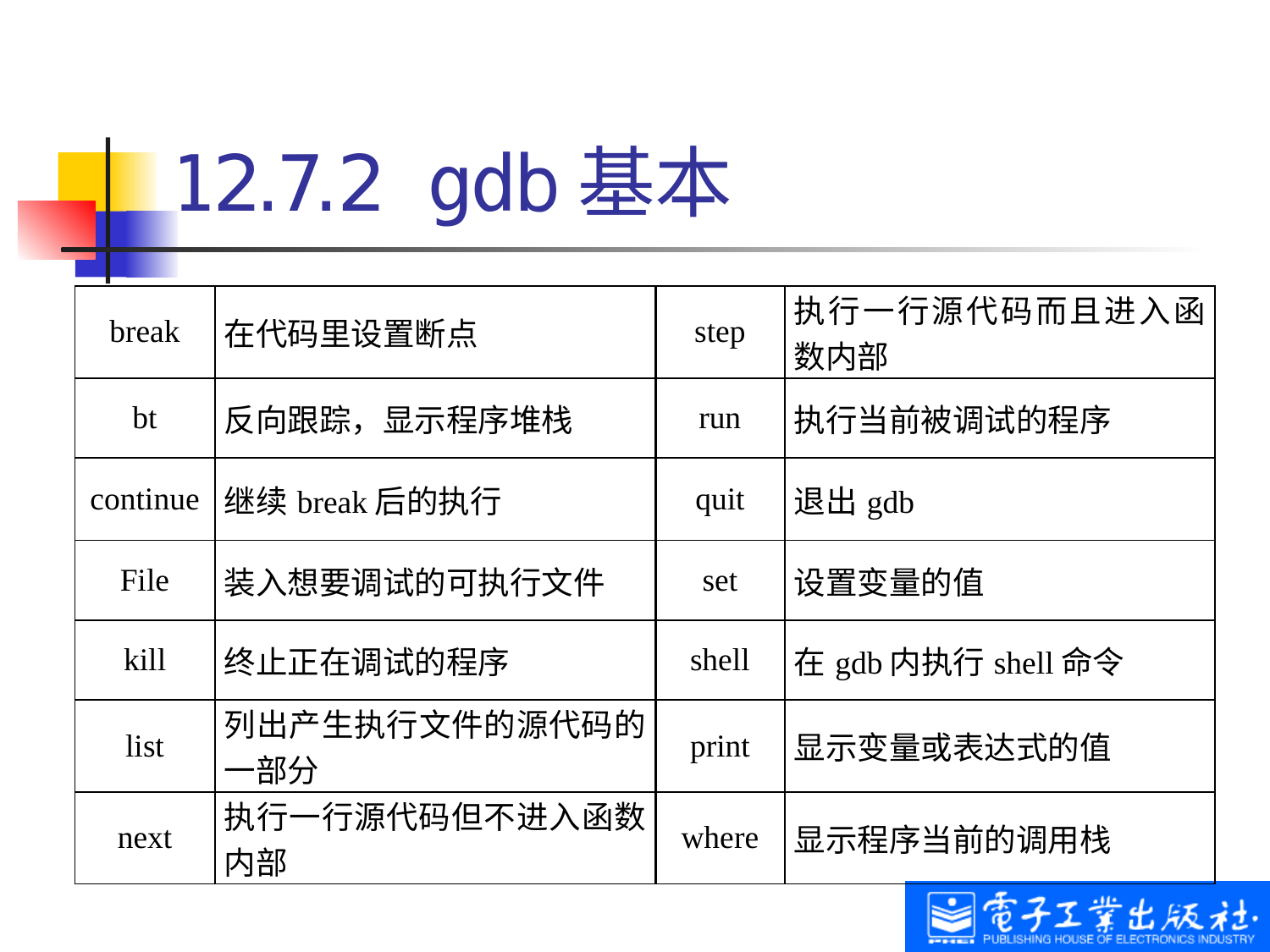

# 12.7.2  gdb基本
| break | 在代码里设置断点 | step | 执行一行源代码而且进入函数内部 |
| --- | --- | --- | --- |
| bt | 反向跟踪，显示程序堆栈 | run | 执行当前被调试的程序 |
| continue | 继续break后的执行 | quit | 退出gdb |
| File | 装入想要调试的可执行文件 | set | 设置变量的值 |
| kill | 终止正在调试的程序 | shell | 在gdb内执行shell命令 |
| list | 列出产生执行文件的源代码的一部分 | print | 显示变量或表达式的值 |
| next | 执行一行源代码但不进入函数内部 | where | 显示程序当前的调用栈 |